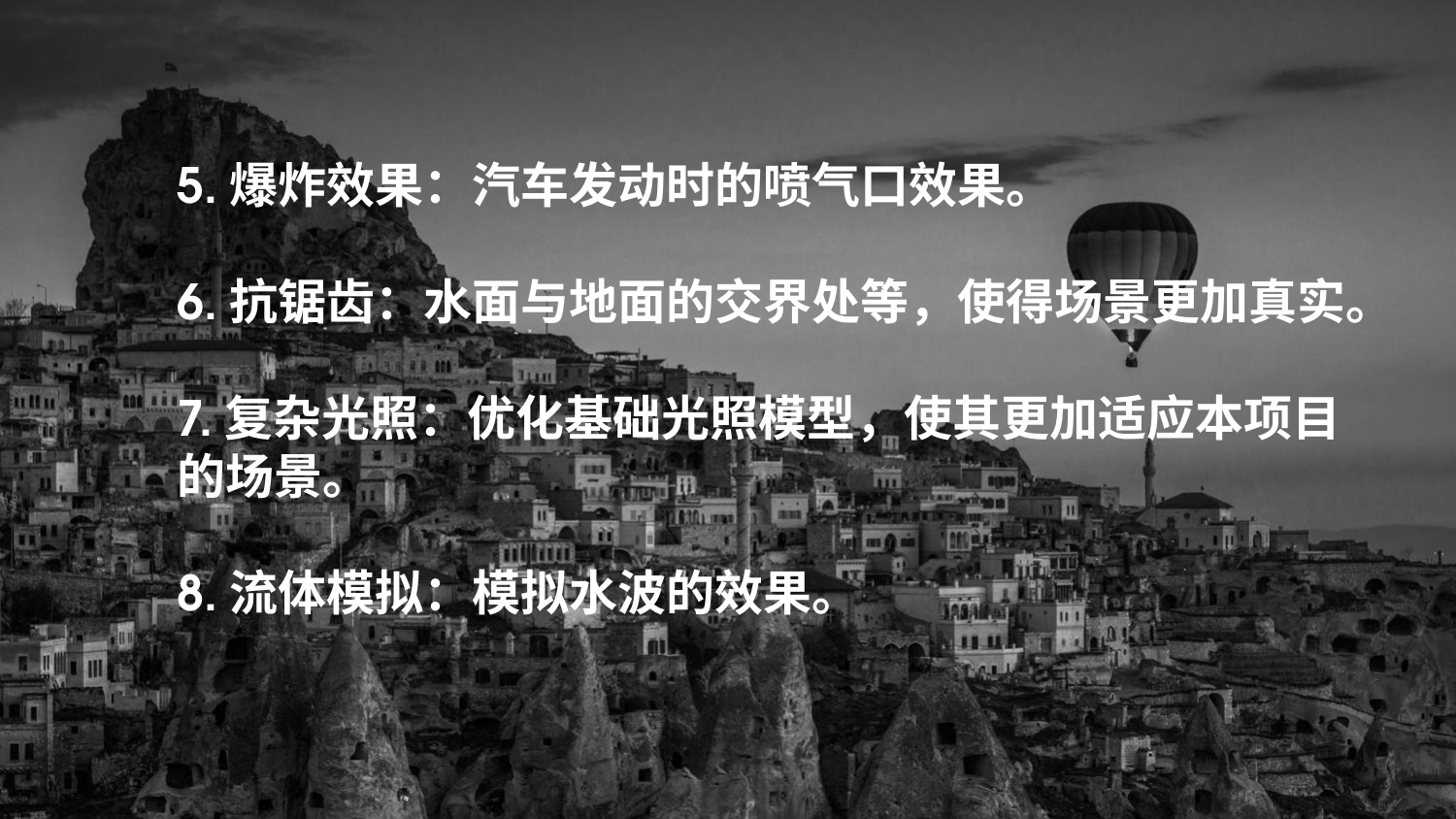

5.爆炸效果：汽车发动时的喷气口效果。

6.抗锯齿：水面与地面的交界处等，使得场景更加真实。

7.复杂光照：优化基础光照模型，使其更加适应本项目的场景。

8.流体模拟：模拟水波的效果。